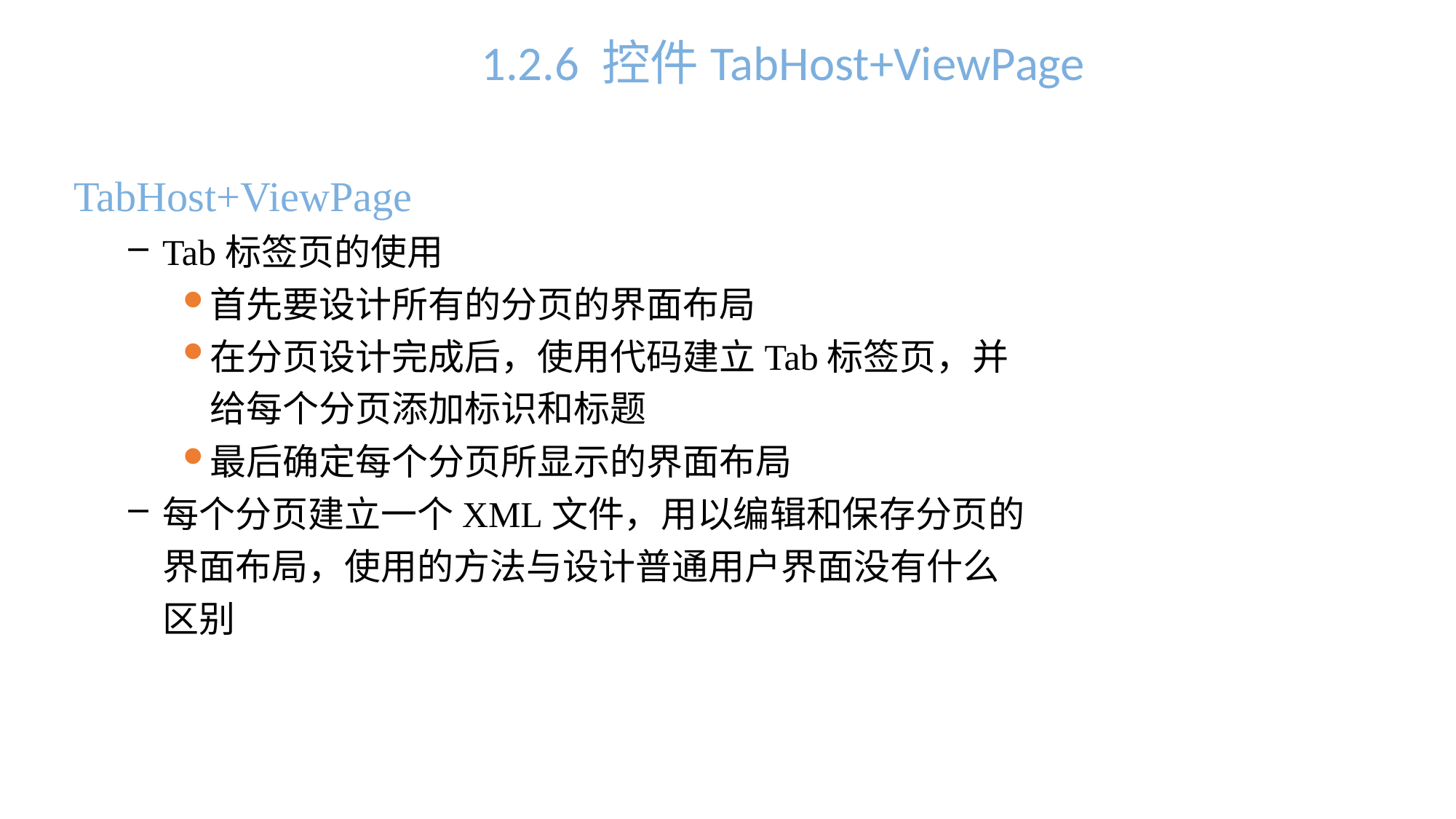

1.2.6 控件TabHost+ViewPage
TabHost+ViewPage
Tab标签页的使用
首先要设计所有的分页的界面布局
在分页设计完成后，使用代码建立Tab标签页，并给每个分页添加标识和标题
最后确定每个分页所显示的界面布局
每个分页建立一个XML文件，用以编辑和保存分页的界面布局，使用的方法与设计普通用户界面没有什么区别